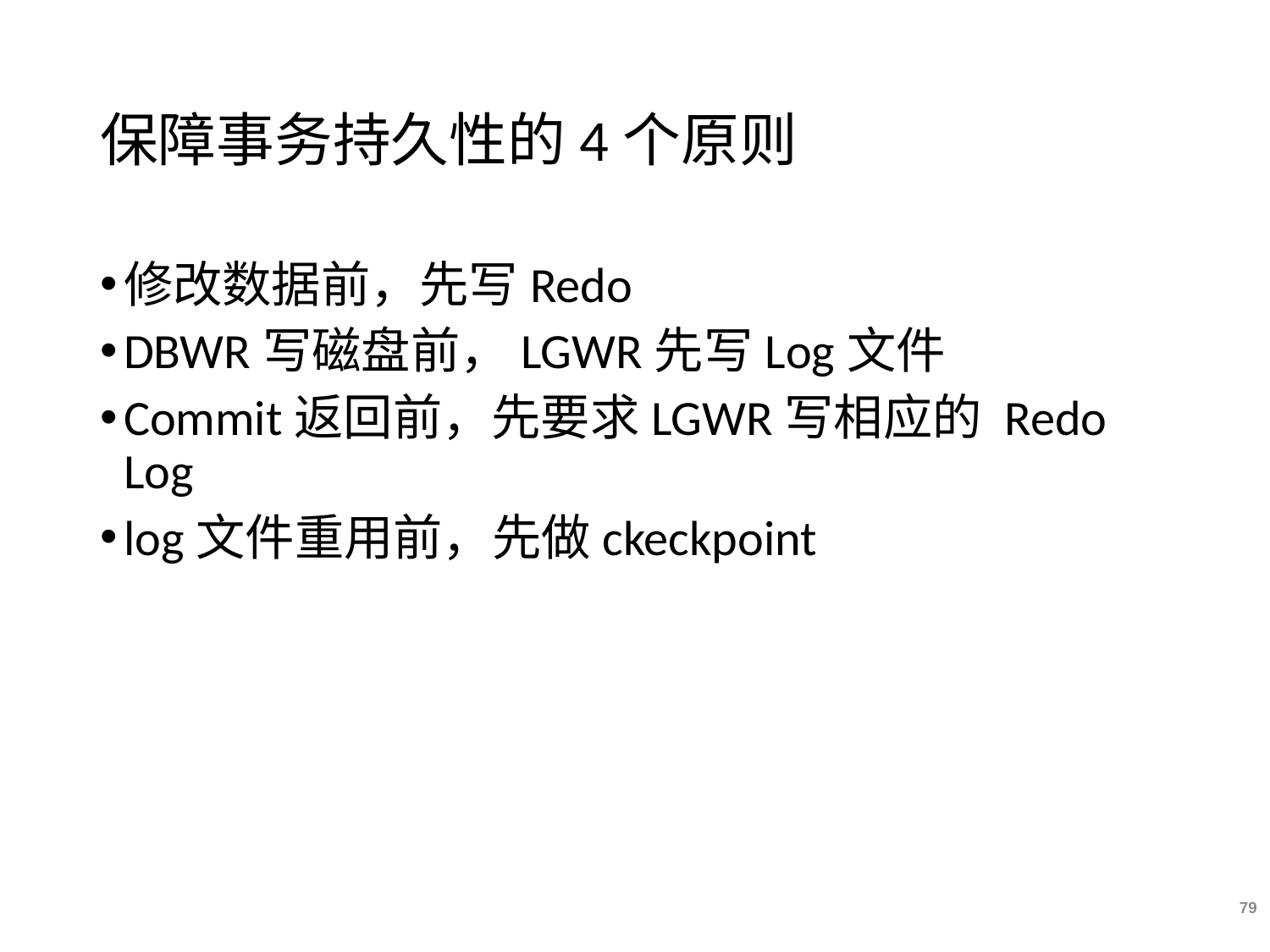

# 保障事务持久性的4个原则
修改数据前，先写Redo
DBWR写磁盘前，LGWR先写Log文件
Commit返回前，先要求LGWR写相应的 Redo Log
log文件重用前，先做ckeckpoint

79